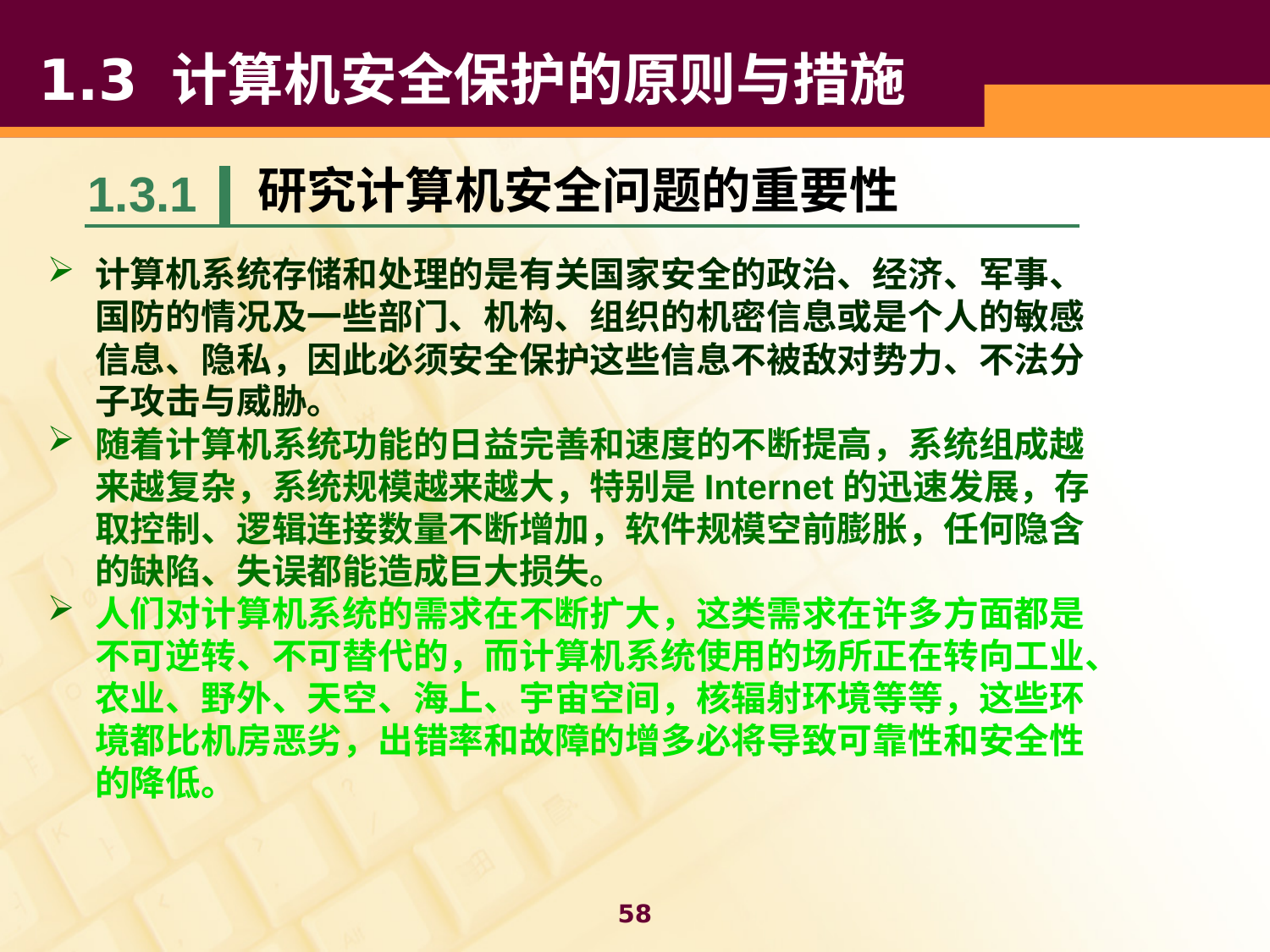

# 1.3 计算机安全保护的原则与措施

研究计算机安全问题的重要性
1.3.1
计算机系统存储和处理的是有关国家安全的政治、经济、军事、国防的情况及一些部门、机构、组织的机密信息或是个人的敏感信息、隐私，因此必须安全保护这些信息不被敌对势力、不法分子攻击与威胁。
随着计算机系统功能的日益完善和速度的不断提高，系统组成越来越复杂，系统规模越来越大，特别是Internet的迅速发展，存取控制、逻辑连接数量不断增加，软件规模空前膨胀，任何隐含的缺陷、失误都能造成巨大损失。
人们对计算机系统的需求在不断扩大，这类需求在许多方面都是不可逆转、不可替代的，而计算机系统使用的场所正在转向工业、农业、野外、天空、海上、宇宙空间，核辐射环境等等，这些环境都比机房恶劣，出错率和故障的增多必将导致可靠性和安全性的降低。